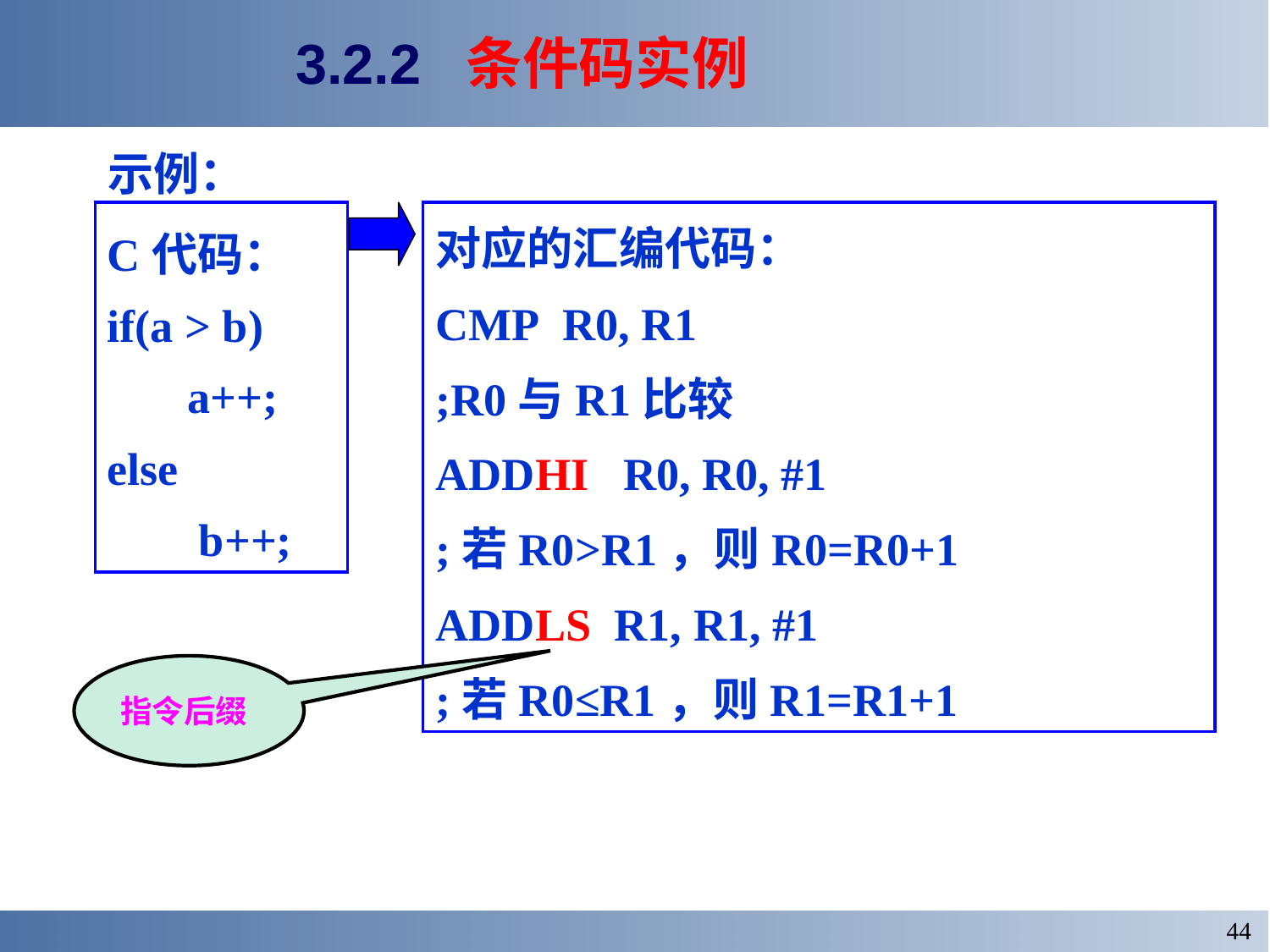

# 3.2.2  条件码实例
示例：
C代码：
if(a > b)
       a++;
else
        b++;

对应的汇编代码：
CMP	R0, R1
;R0与R1比较
ADDHI   R0, R0, #1
;若R0>R1，则R0=R0+1
ADDLS  R1, R1, #1
;若R0≤R1，则R1=R1+1
指令后缀